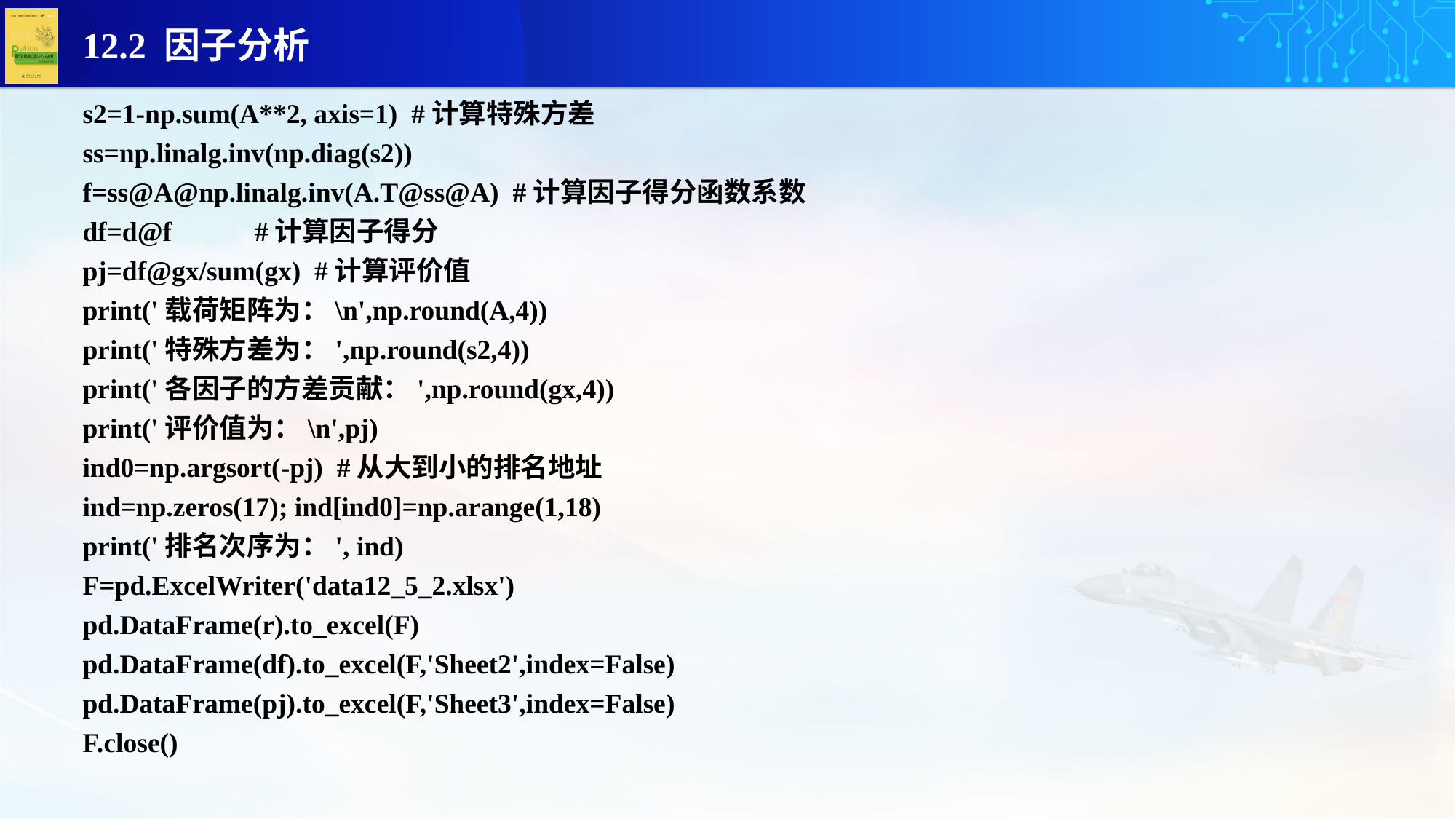

s2=1-np.sum(A**2, axis=1)  #计算特殊方差
ss=np.linalg.inv(np.diag(s2))
f=ss@A@np.linalg.inv(A.T@ss@A)  #计算因子得分函数系数
df=d@f            #计算因子得分
pj=df@gx/sum(gx)  #计算评价值
print('载荷矩阵为：\n',np.round(A,4))
print('特殊方差为：',np.round(s2,4))
print('各因子的方差贡献：',np.round(gx,4))
print('评价值为：\n',pj)
ind0=np.argsort(-pj)  #从大到小的排名地址
ind=np.zeros(17); ind[ind0]=np.arange(1,18)
print('排名次序为：', ind)
F=pd.ExcelWriter('data12_5_2.xlsx')
pd.DataFrame(r).to_excel(F)
pd.DataFrame(df).to_excel(F,'Sheet2',index=False)
pd.DataFrame(pj).to_excel(F,'Sheet3',index=False)
F.close()